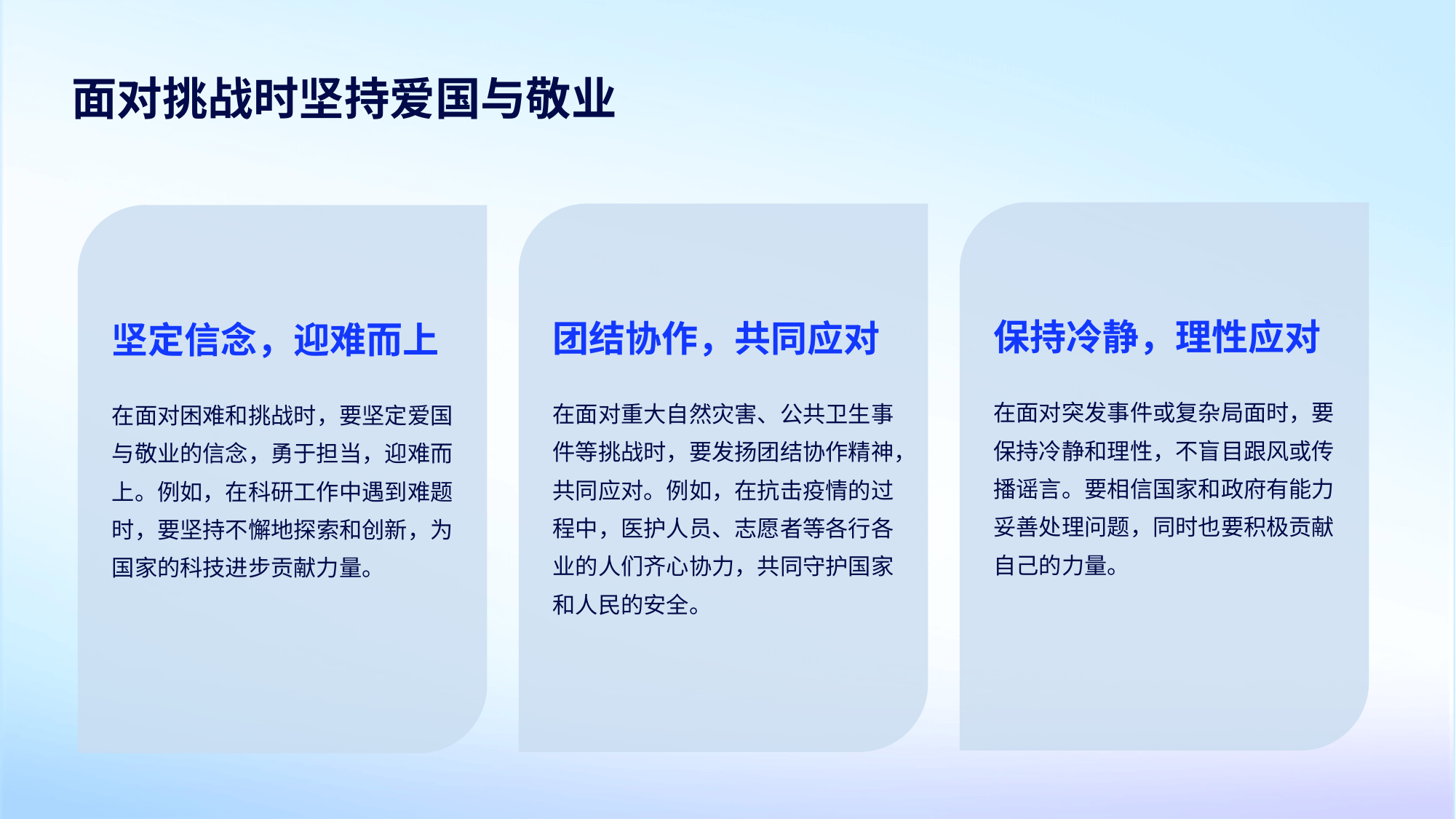

面对挑战时坚持爱国与敬业

保持冷静，理性应对
团结协作，共同应对
坚定信念，迎难而上
在面对突发事件或复杂局面时，要保持冷静和理性，不盲目跟风或传播谣言。要相信国家和政府有能力妥善处理问题，同时也要积极贡献自己的力量。
在面对重大自然灾害、公共卫生事件等挑战时，要发扬团结协作精神，共同应对。例如，在抗击疫情的过程中，医护人员、志愿者等各行各业的人们齐心协力，共同守护国家和人民的安全。
在面对困难和挑战时，要坚定爱国与敬业的信念，勇于担当，迎难而上。例如，在科研工作中遇到难题时，要坚持不懈地探索和创新，为国家的科技进步贡献力量。